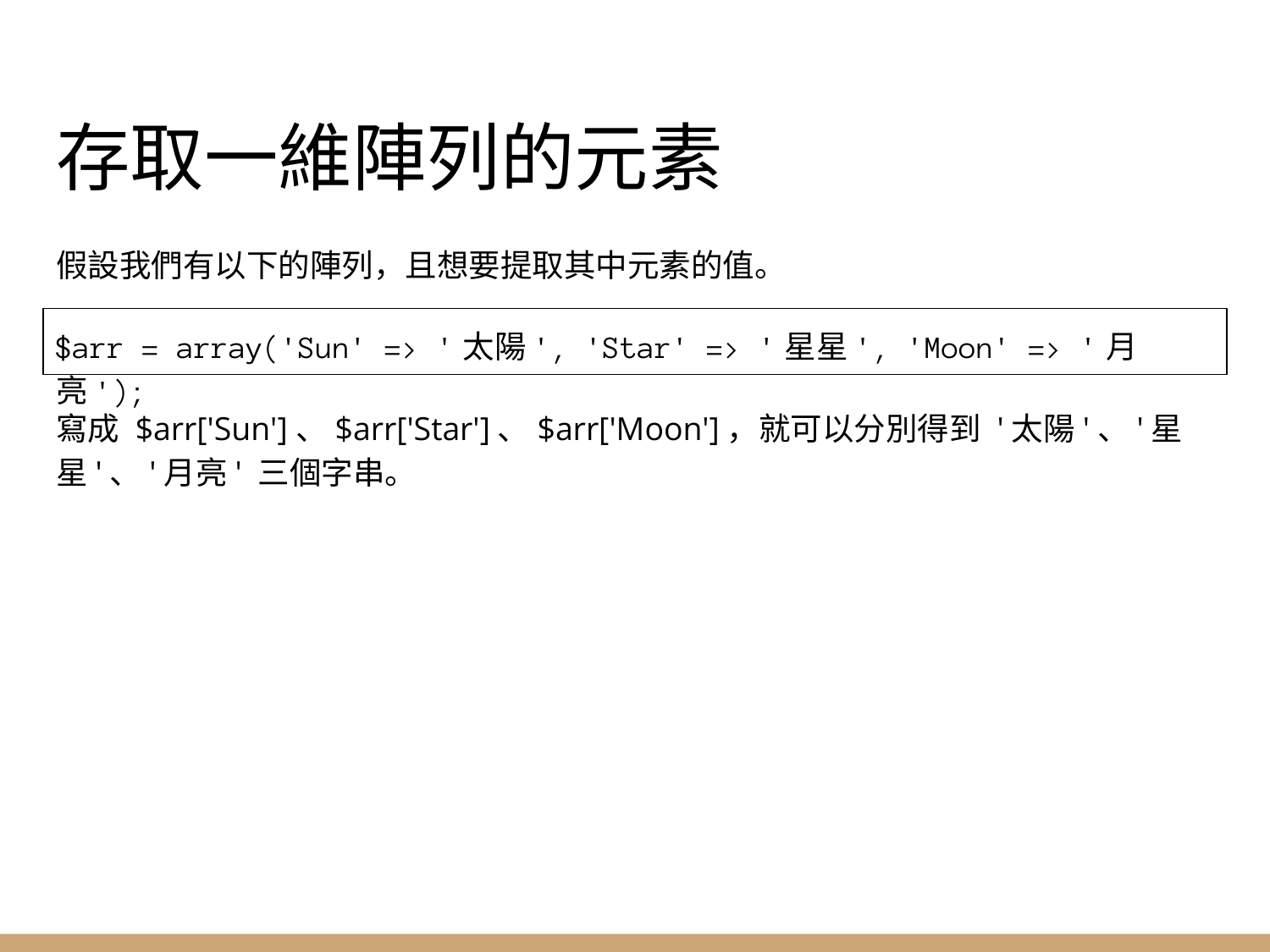

# 存取一維陣列的元素
假設我們有以下的陣列，且想要提取其中元素的值。
$arr = array('Sun' => '太陽', 'Star' => '星星', 'Moon' => '月亮');
寫成 $arr['Sun']、$arr['Star']、$arr['Moon']，就可以分別得到 '太陽'、'星星'、'月亮' 三個字串。